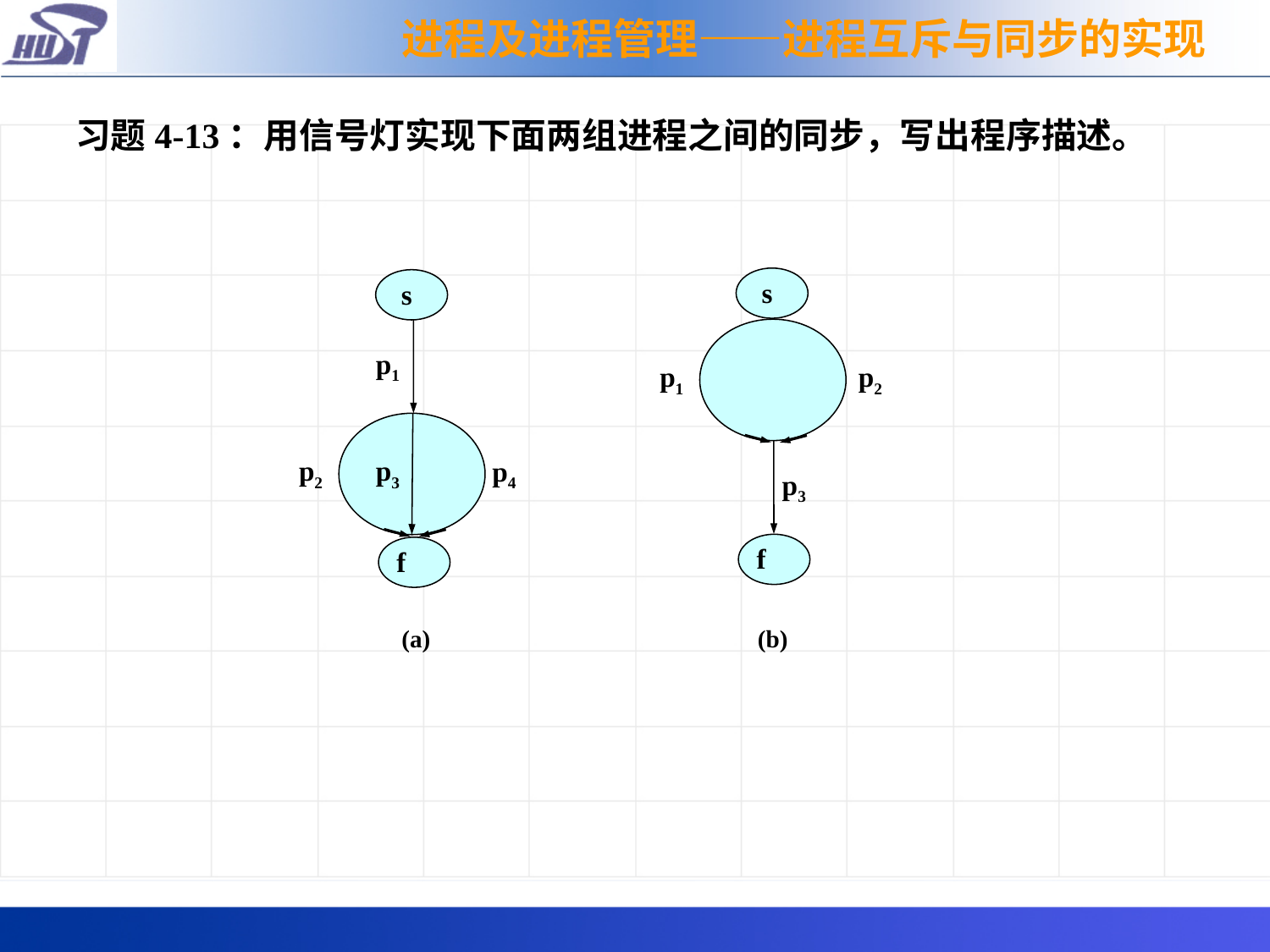

进程及进程管理——进程互斥与同步的实现
习题4-13：用信号灯实现下面两组进程之间的同步，写出程序描述。

 s

p1
p2

p3

 f

 s

p1

p3
p2
p4

 f
(a)
(b)